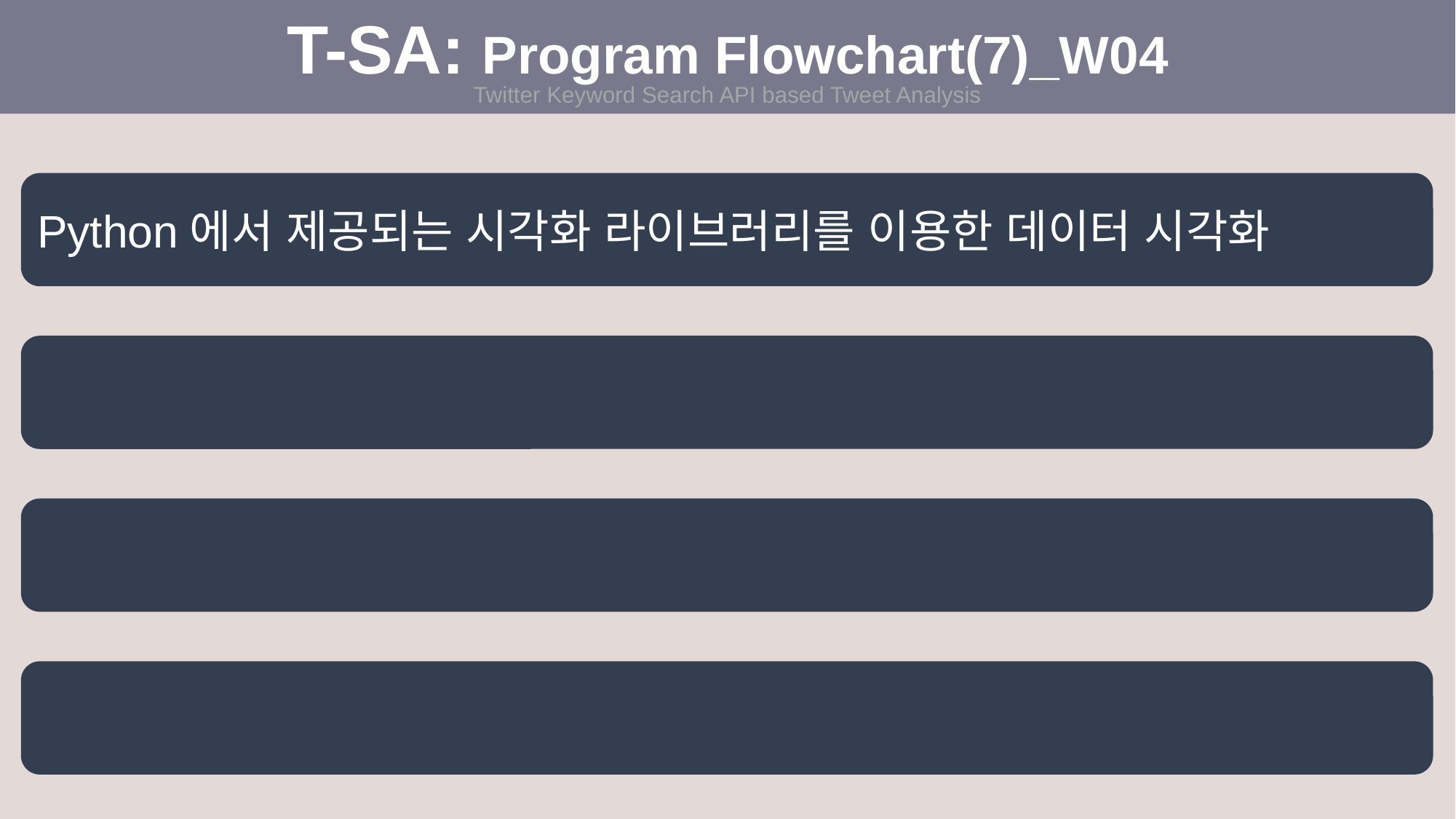

T-SA: Program Flowchart(7)_W04
Twitter Keyword Search API based Tweet Analysis

Python에서 제공되는 시각화 라이브러리를 이용한 데이터 시각화